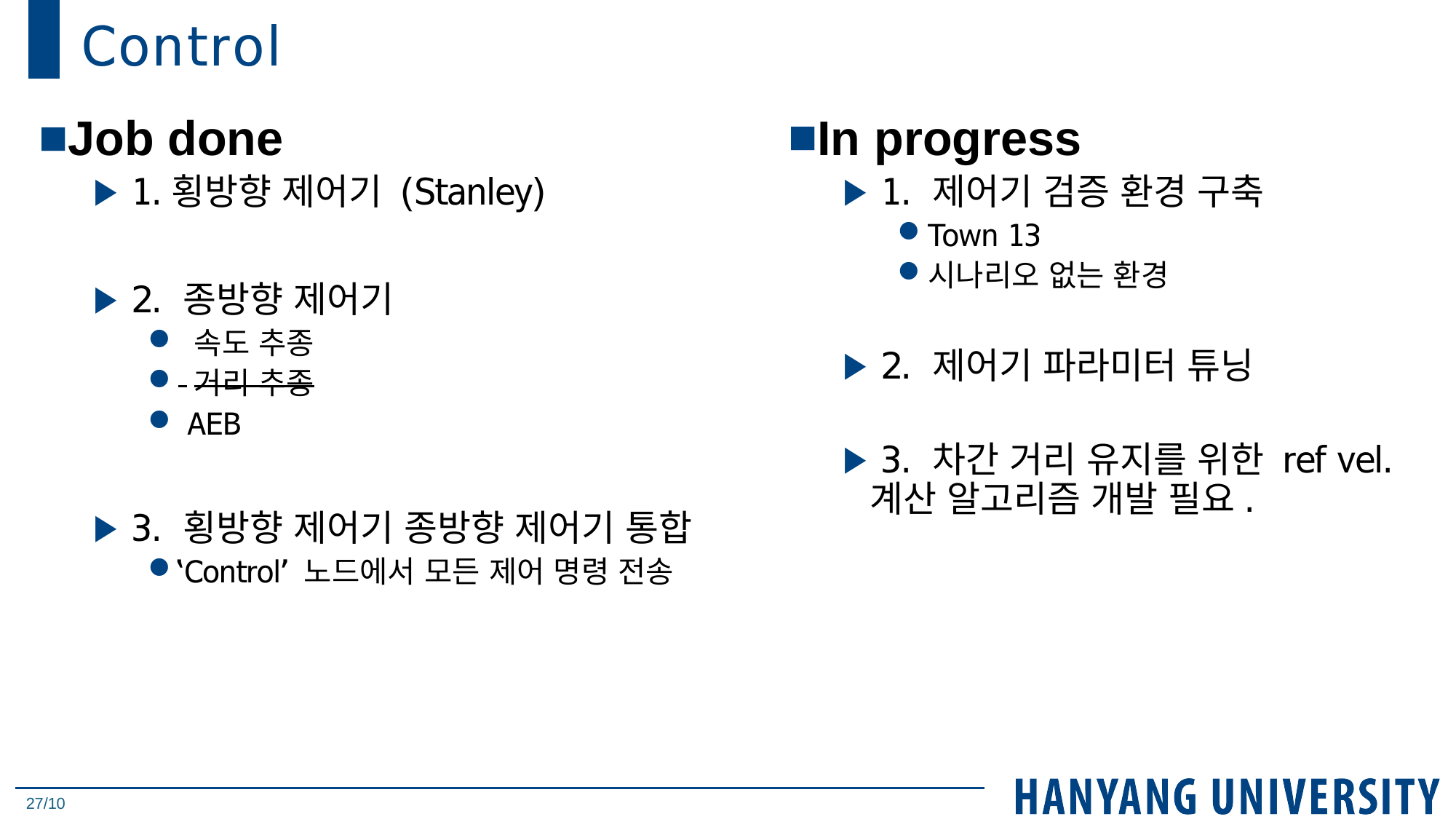

# Control
Job done
 1.횡방향 제어기 (Stanley)

 2. 종방향 제어기
 속도 추종
 거리 추종
 AEB

 3. 횡방향 제어기 종방향 제어기 통합
‘Control’ 노드에서 모든 제어 명령 전송

In progress
 1. 제어기 검증 환경 구축
Town 13
시나리오 없는 환경

 2. 제어기 파라미터 튜닝

 3. 차간 거리 유지를 위한 ref vel. 계산 알고리즘 개발 필요.